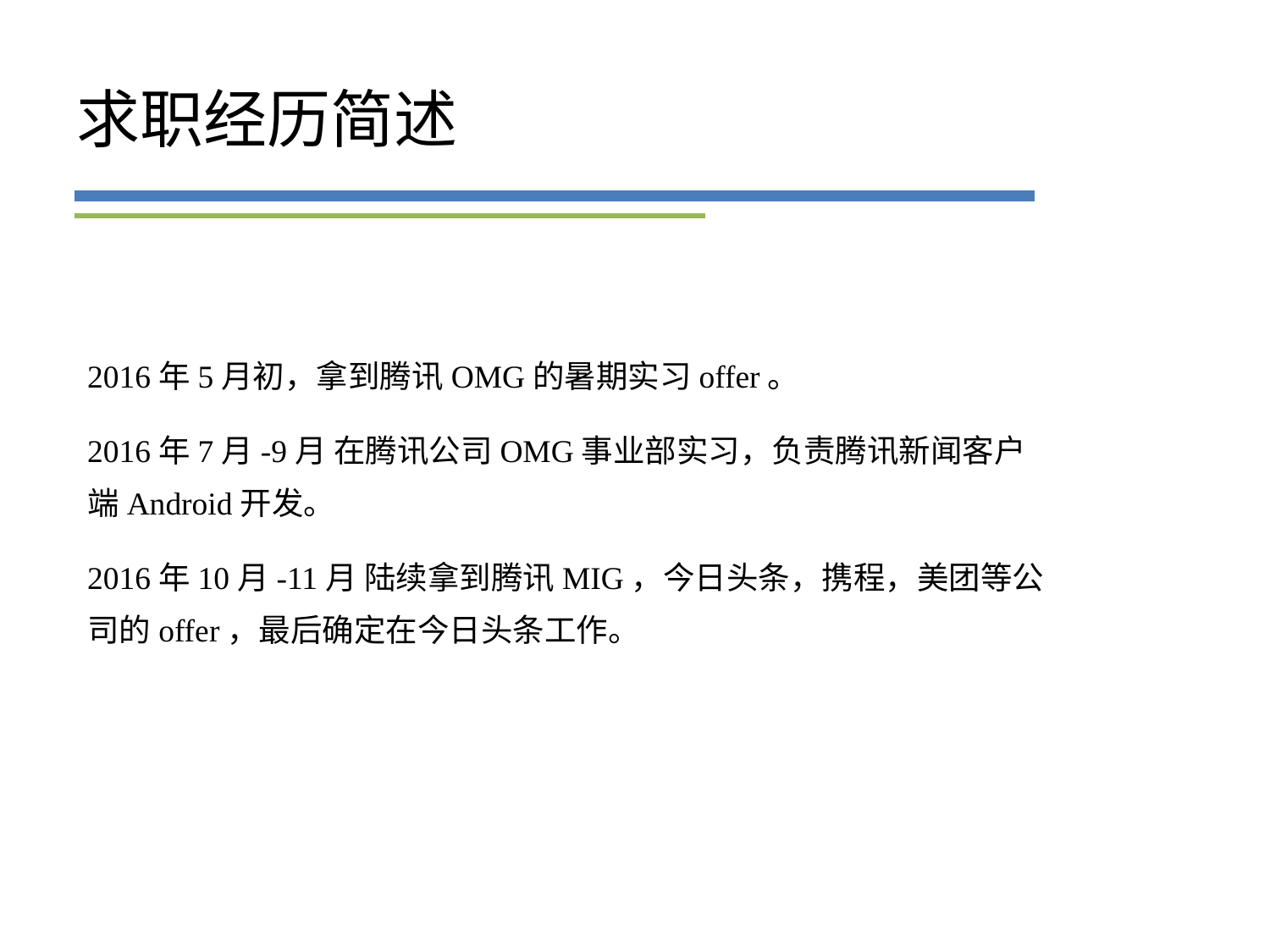

# 求职经历简述
2016年5月初，拿到腾讯OMG的暑期实习offer。
2016年7月-9月 在腾讯公司OMG事业部实习，负责腾讯新闻客户端Android开发。
2016年10月-11月 陆续拿到腾讯MIG，今日头条，携程，美团等公司的offer，最后确定在今日头条工作。